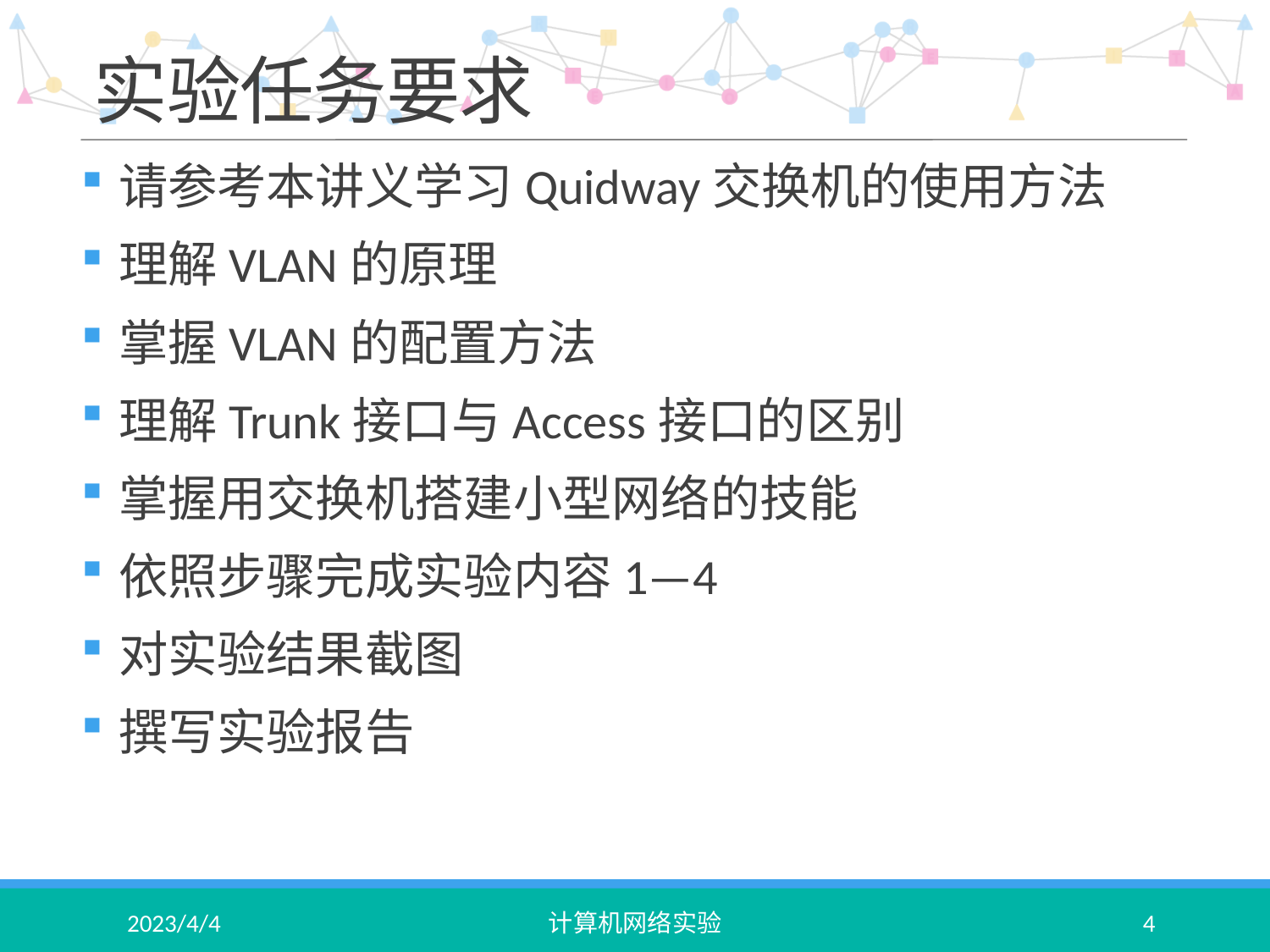

# 实验任务要求
请参考本讲义学习Quidway交换机的使用方法
理解VLAN的原理
掌握VLAN的配置方法
理解Trunk接口与Access接口的区别
掌握用交换机搭建小型网络的技能
依照步骤完成实验内容1—4
对实验结果截图
撰写实验报告

2023/4/4
计算机网络实验
4